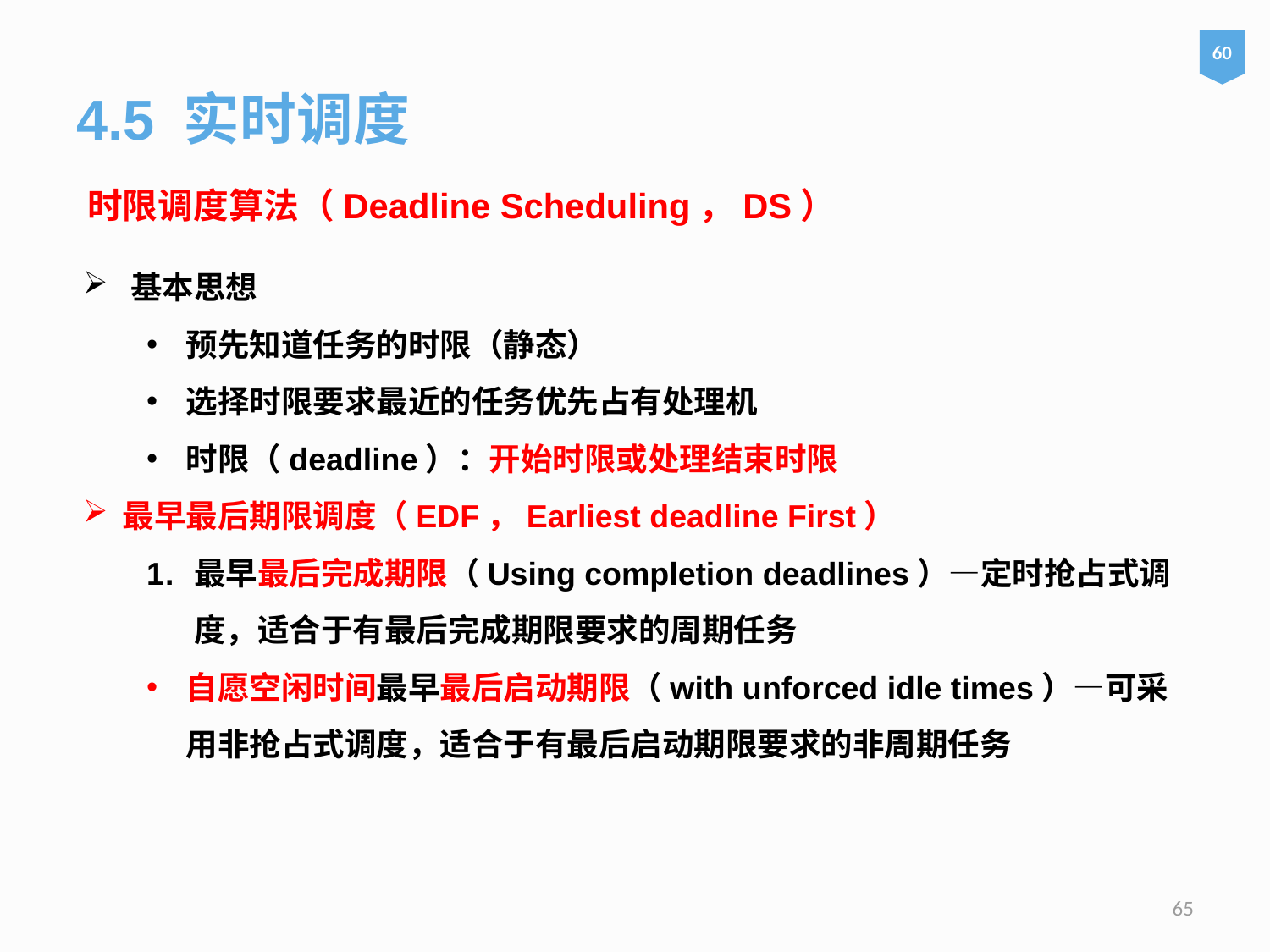

60
4.5 实时调度
时限调度算法（Deadline Scheduling，DS）
基本思想
预先知道任务的时限（静态）
选择时限要求最近的任务优先占有处理机
时限（deadline）：开始时限或处理结束时限
最早最后期限调度（EDF，Earliest deadline First）
最早最后完成期限（Using completion deadlines）—定时抢占式调度，适合于有最后完成期限要求的周期任务
自愿空闲时间最早最后启动期限（with unforced idle times）—可采用非抢占式调度，适合于有最后启动期限要求的非周期任务

65